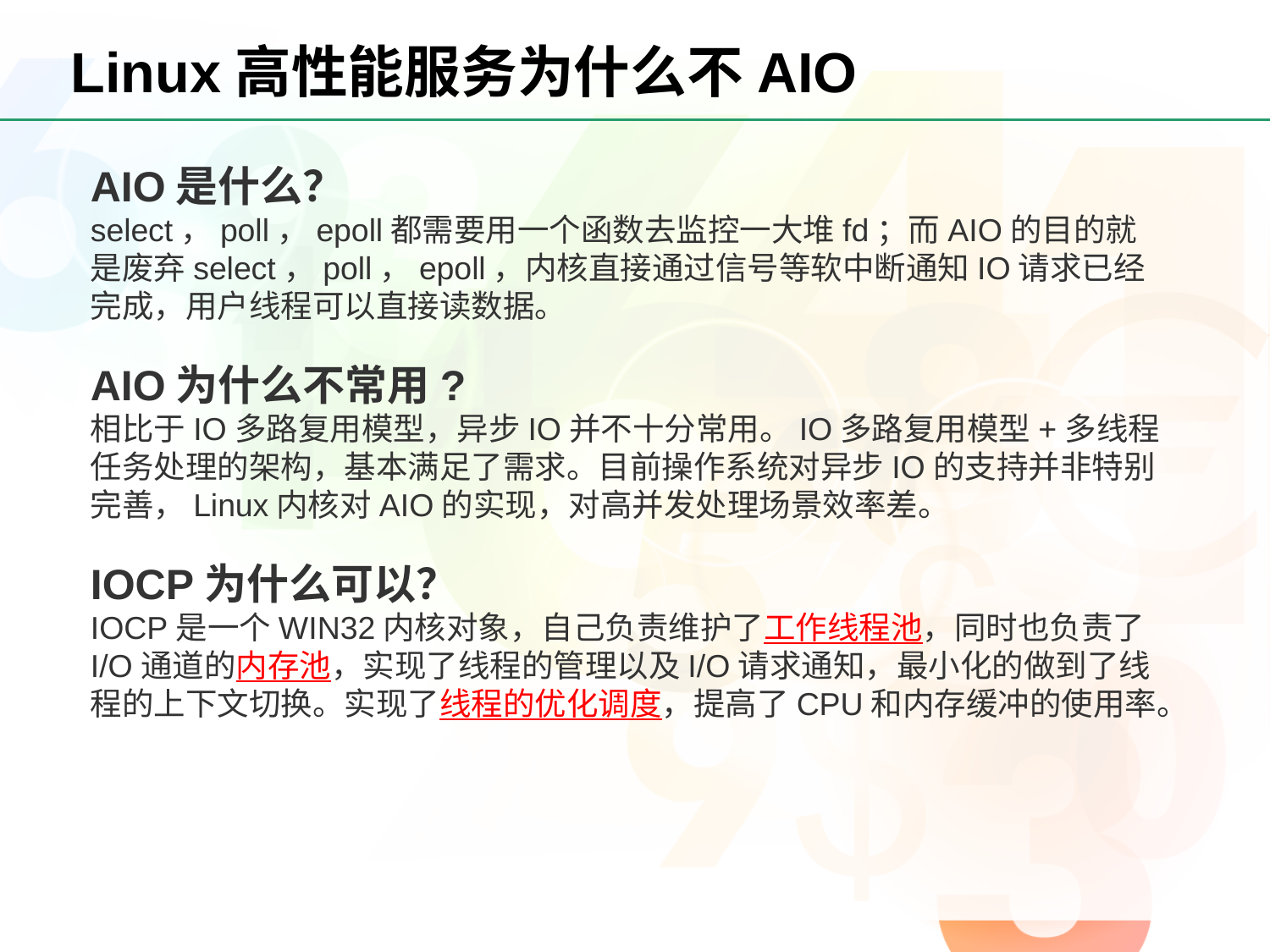

# Linux高性能服务为什么不AIO
AIO是什么？
select，poll，epoll都需要用一个函数去监控一大堆fd；而AIO的目的就是废弃select，poll，epoll，内核直接通过信号等软中断通知IO请求已经完成，用户线程可以直接读数据。

AIO为什么不常用?
相比于IO多路复用模型，异步IO并不十分常用。IO多路复用模型+多线程任务处理的架构，基本满足了需求。目前操作系统对异步IO的支持并非特别完善，Linux内核对AIO的实现，对高并发处理场景效率差。

IOCP为什么可以？
IOCP是一个WIN32内核对象，自己负责维护了工作线程池，同时也负责了I/O通道的内存池，实现了线程的管理以及I/O请求通知，最小化的做到了线程的上下文切换。实现了线程的优化调度，提高了CPU和内存缓冲的使用率。